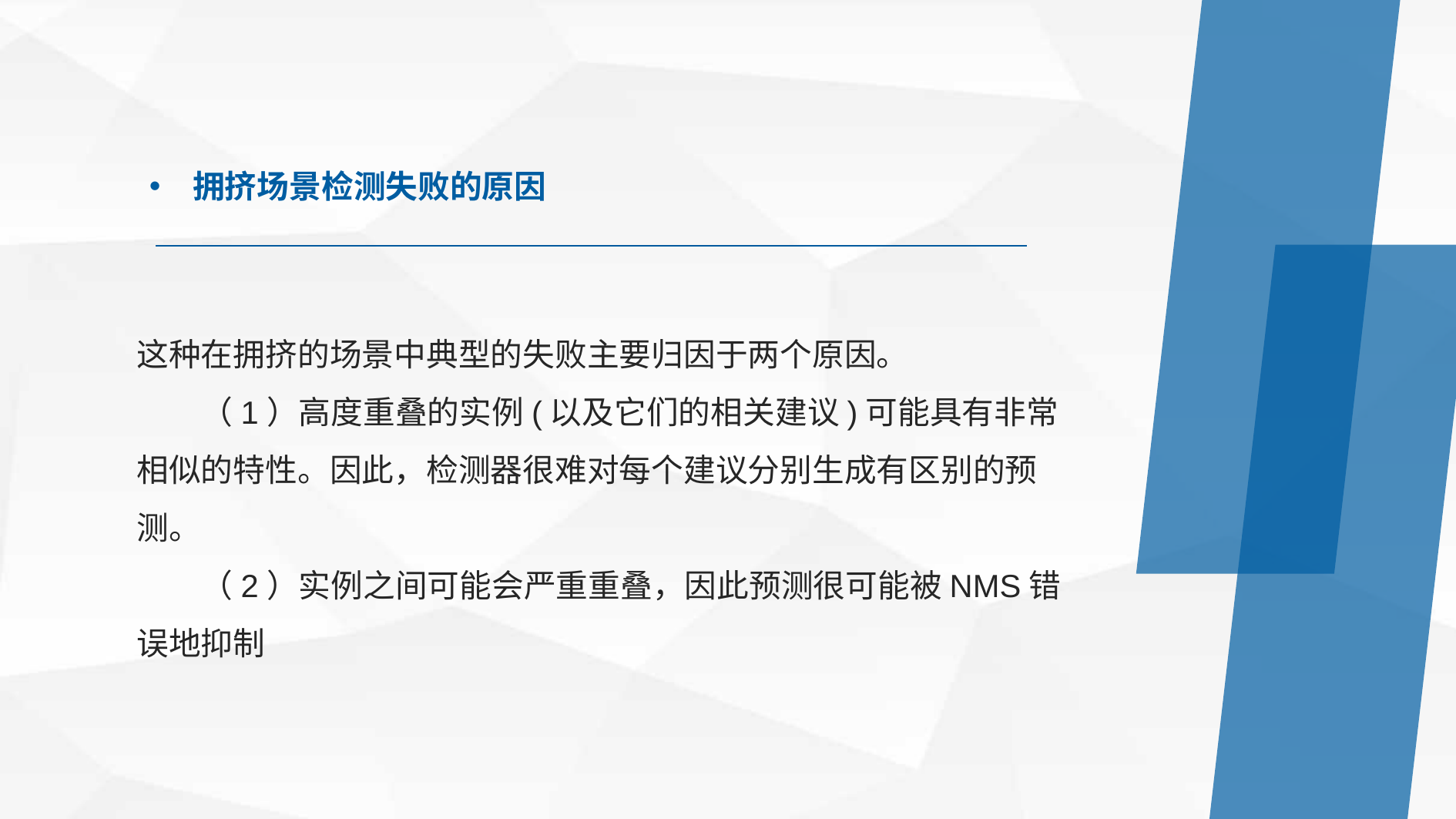

拥挤场景检测失败的原因

这种在拥挤的场景中典型的失败主要归因于两个原因。
  （1）高度重叠的实例(以及它们的相关建议)可能具有非常相似的特性。因此，检测器很难对每个建议分别生成有区别的预测。
  （2）实例之间可能会严重重叠，因此预测很可能被NMS错误地抑制